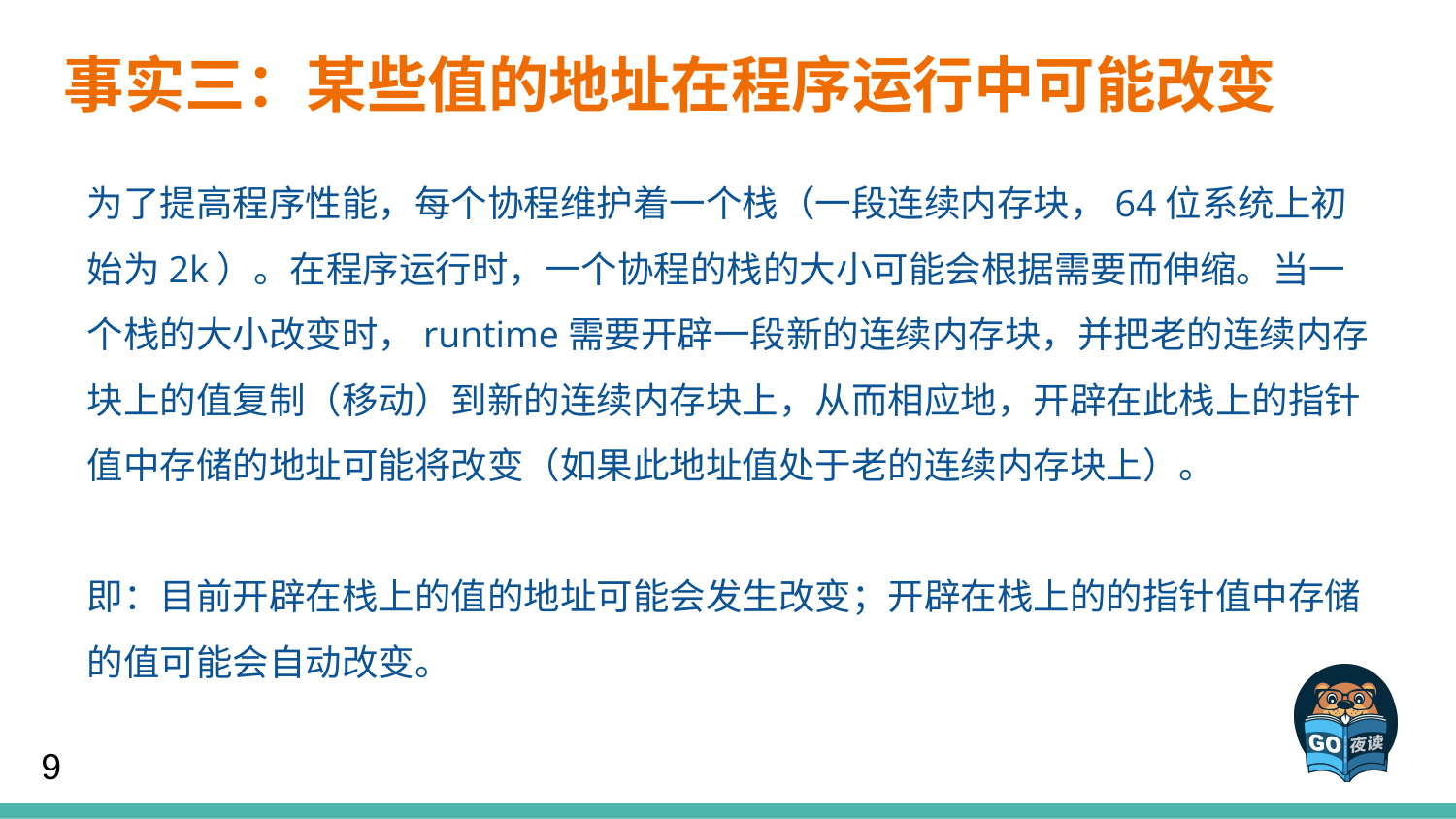

事实三：某些值的地址在程序运行中可能改变
为了提高程序性能，每个协程维护着一个栈（一段连续内存块，64位系统上初始为2k）。在程序运行时，一个协程的栈的大小可能会根据需要而伸缩。当一个栈的大小改变时，runtime需要开辟一段新的连续内存块，并把老的连续内存块上的值复制（移动）到新的连续内存块上，从而相应地，开辟在此栈上的指针值中存储的地址可能将改变（如果此地址值处于老的连续内存块上）。

即：目前开辟在栈上的值的地址可能会发生改变；开辟在栈上的的指针值中存储的值可能会自动改变。

9